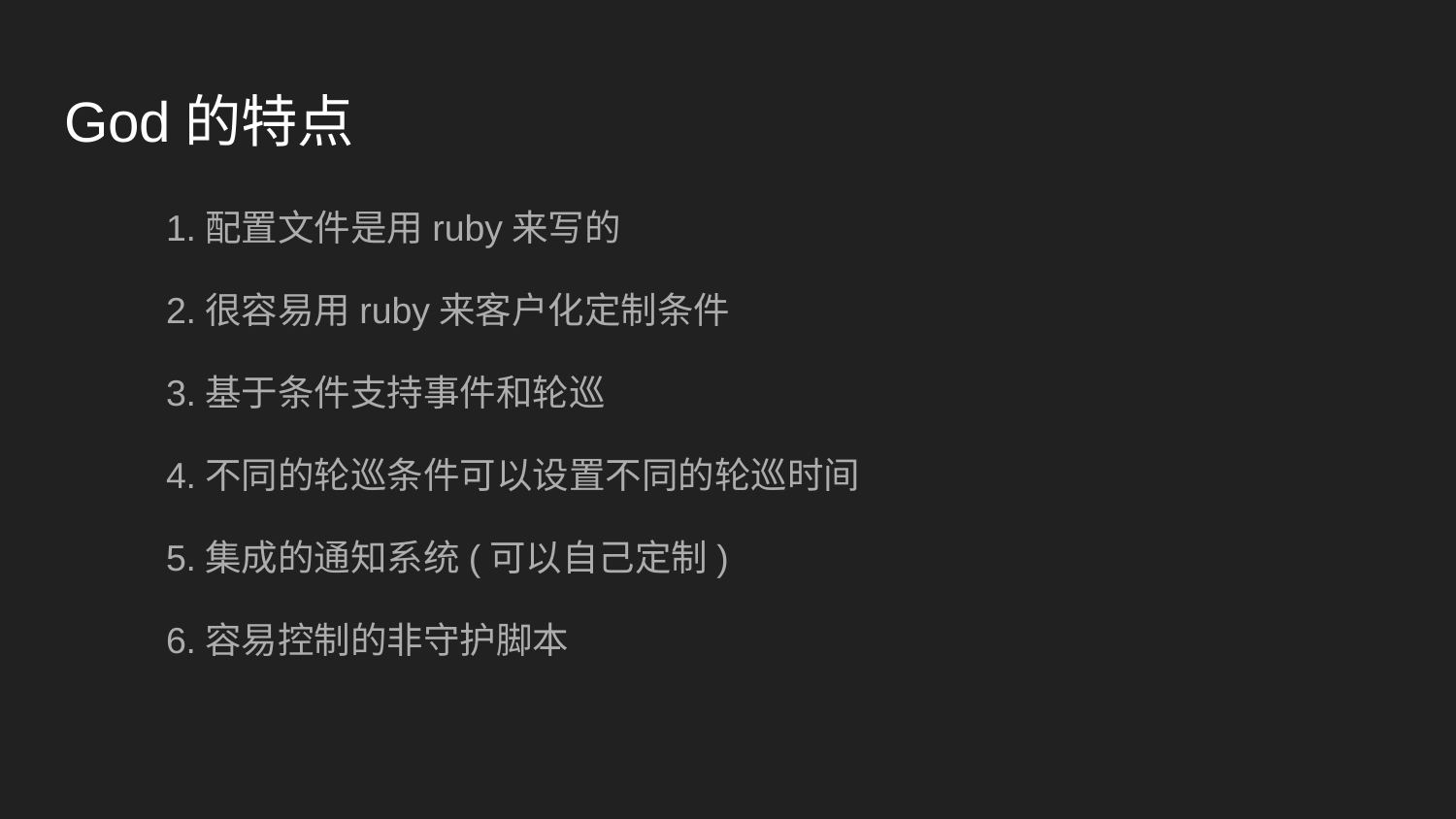

# God的特点
          1.配置文件是用ruby来写的
          2.很容易用ruby来客户化定制条件
          3.基于条件支持事件和轮巡
          4.不同的轮巡条件可以设置不同的轮巡时间
          5.集成的通知系统(可以自己定制)
          6.容易控制的非守护脚本